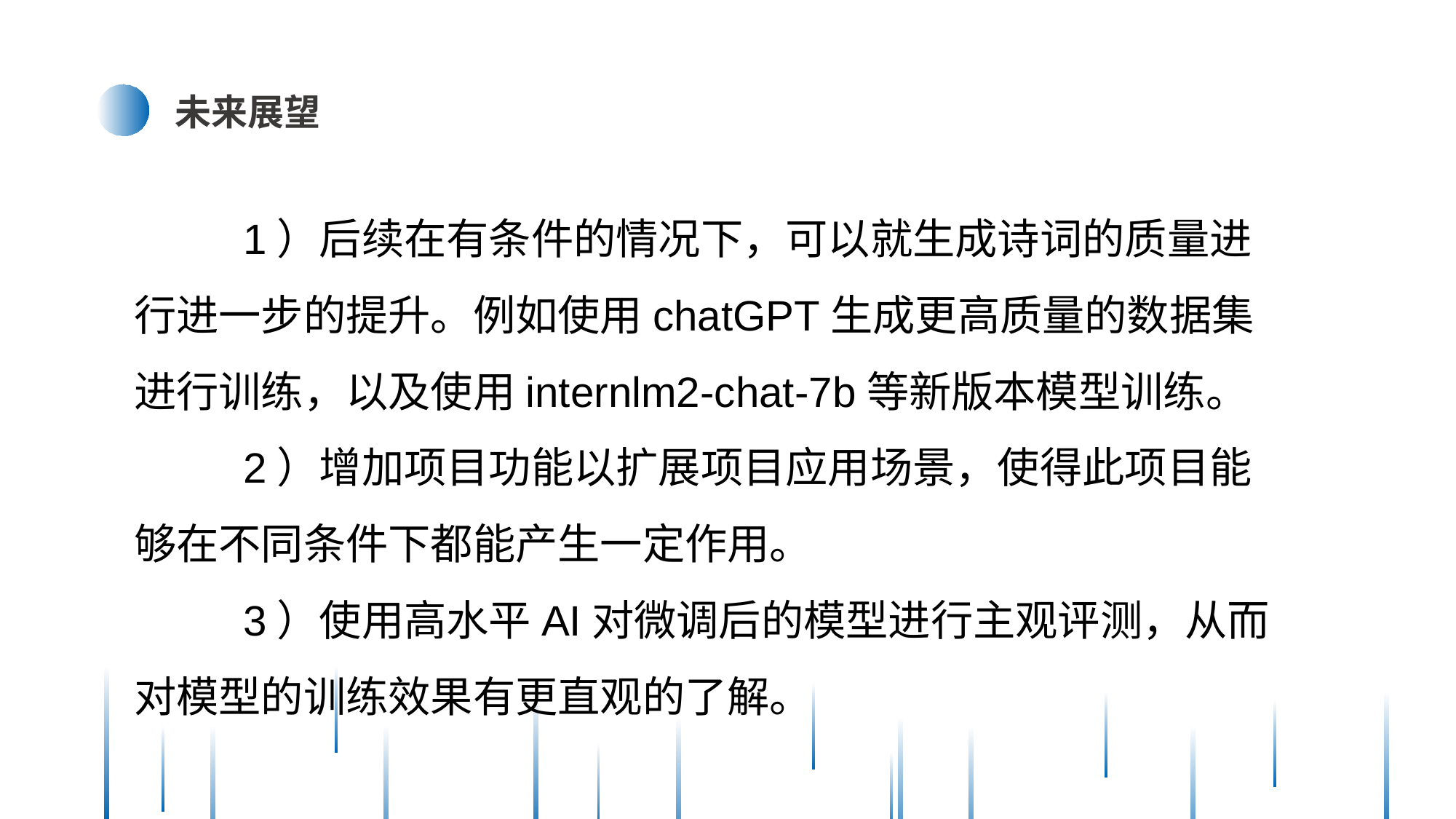

未来展望
	1）后续在有条件的情况下，可以就生成诗词的质量进行进一步的提升。例如使用chatGPT生成更高质量的数据集进行训练，以及使用internlm2-chat-7b等新版本模型训练。
	2）增加项目功能以扩展项目应用场景，使得此项目能够在不同条件下都能产生一定作用。
	3）使用高水平AI对微调后的模型进行主观评测，从而对模型的训练效果有更直观的了解。

关键词
关键词
关键词
关词
关键词
关键词
关键词